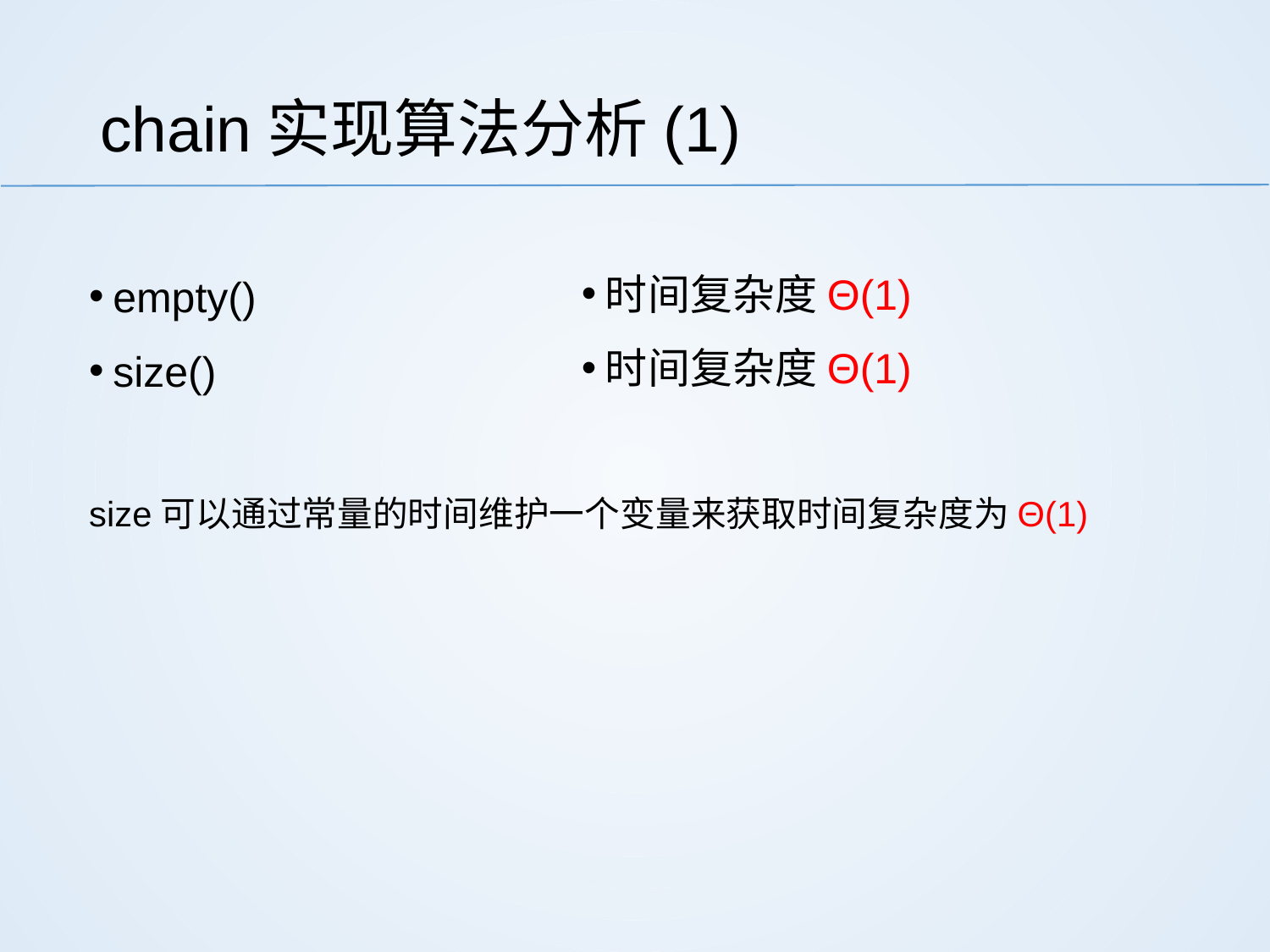

# chain实现算法分析(1)
时间复杂度Θ(1)
时间复杂度Θ(1)

empty()
size()

size可以通过常量的时间维护一个变量来获取时间复杂度为Θ(1)